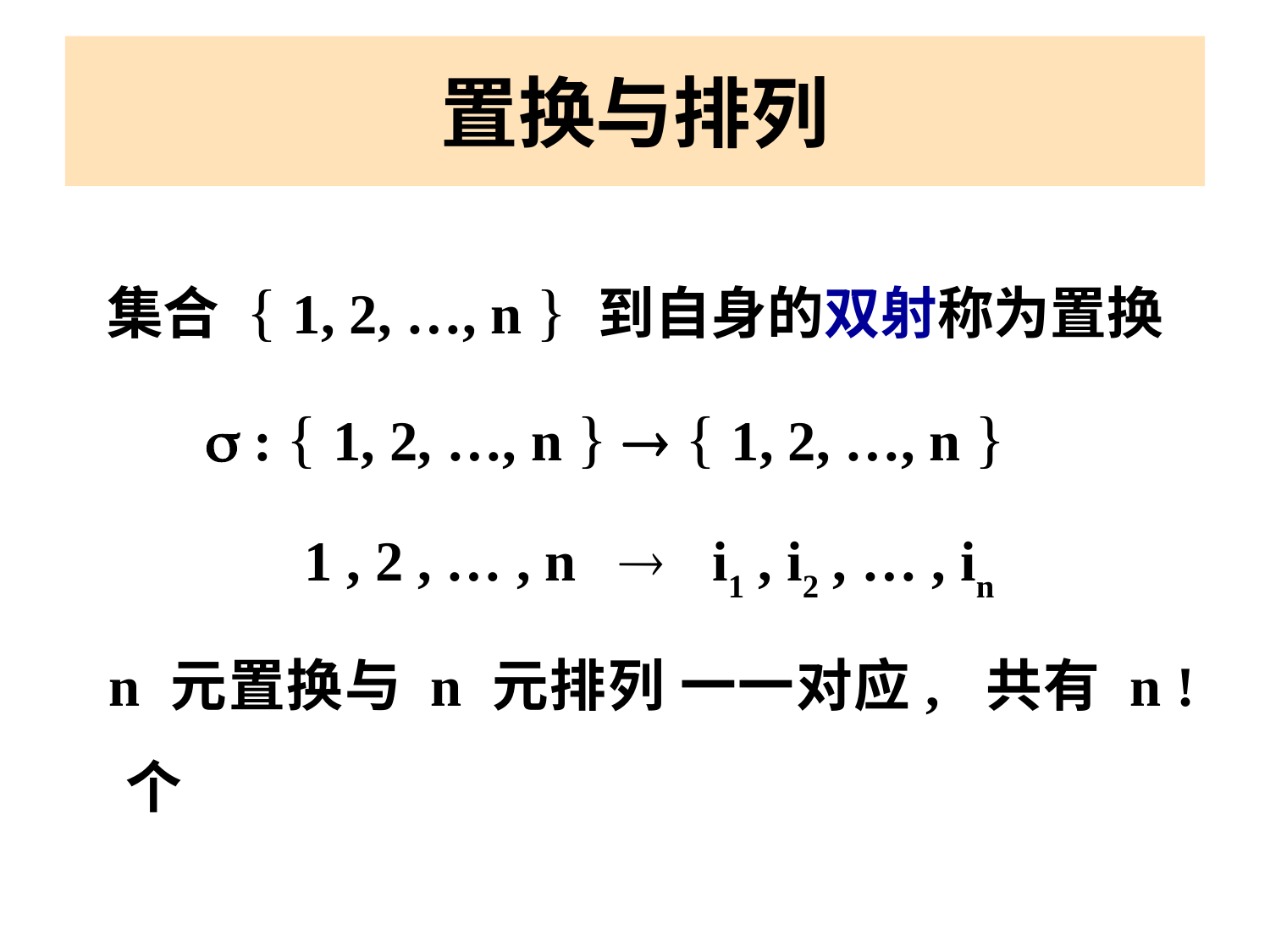

# 置换与排列
  集合 { 1, 2, …, n } 到自身的双射称为置换
         σ : { 1, 2, …, n } → { 1, 2, …, n }
                1 , 2 , … , n   →   i1 , i2 , … , in
  n 元置换与 n 元排列 一一对应,  共有 n ! 个